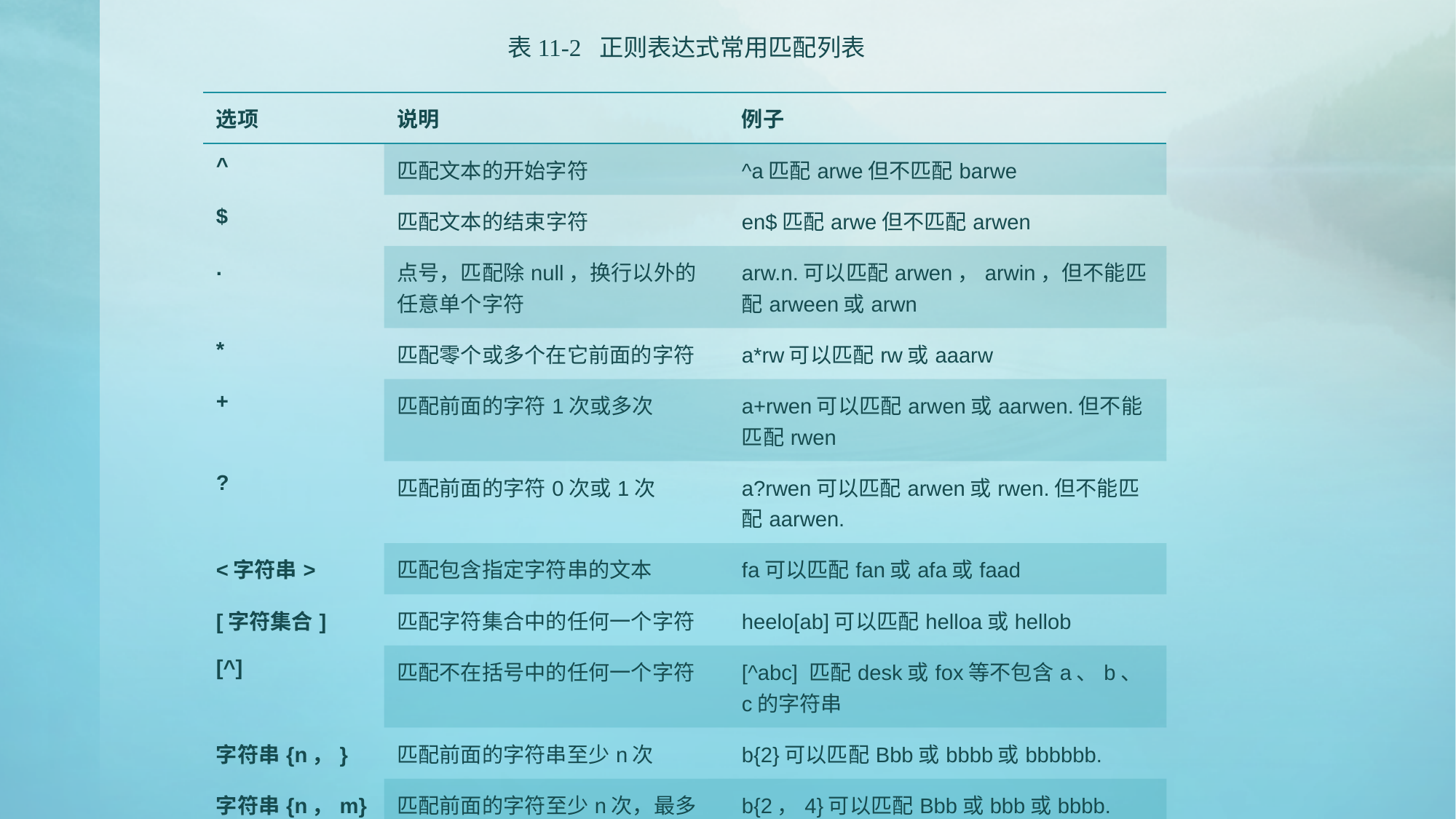

表11-2  正则表达式常用匹配列表

| 选项 | 说明 | 例子 |
| --- | --- | --- |
| ^ | 匹配文本的开始字符 | ^a匹配arwe但不匹配barwe |
| $ | 匹配文本的结束字符 | en$匹配arwe但不匹配arwen |
| . | 点号，匹配除null，换行以外的任意单个字符 | arw.n.可以匹配arwen，arwin，但不能匹配arween或arwn |
| \* | 匹配零个或多个在它前面的字符 | a\*rw可以匹配rw或aaarw |
| + | 匹配前面的字符1次或多次 | a+rwen可以匹配arwen或aarwen.但不能匹配rwen |
| ? | 匹配前面的字符0次或1次 | a?rwen可以匹配arwen或rwen.但不能匹配aarwen. |
| <字符串> | 匹配包含指定字符串的文本 | fa可以匹配fan或afa或faad |
| [字符集合] | 匹配字符集合中的任何一个字符 | heelo[ab]可以匹配helloa或hellob |
| [^] | 匹配不在括号中的任何一个字符 | [^abc] 匹配desk或fox等不包含a、b、c的字符串 |
| 字符串{n，} | 匹配前面的字符串至少n次 | b{2}可以匹配Bbb或bbbb或bbbbbb. |
| 字符串{n，m} | 匹配前面的字符至少n次，最多m次. | b{2，4}可以匹配Bbb或bbb或bbbb. |